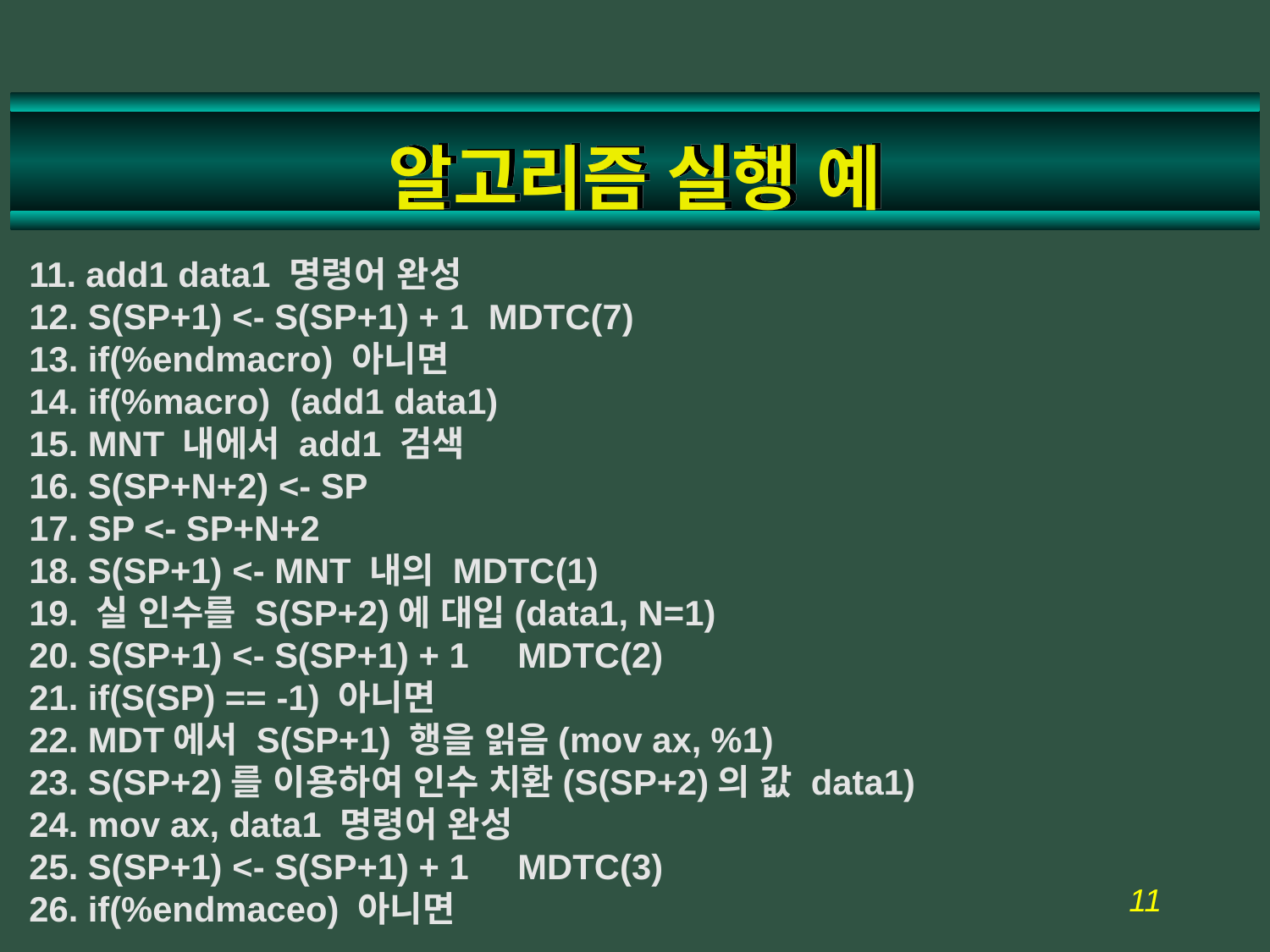

# 알고리즘 실행 예
11. add1 data1 명령어 완성
12. S(SP+1) <- S(SP+1) + 1  MDTC(7)
13. if(%endmacro) 아니면
14. if(%macro)  (add1 data1)
15. MNT 내에서 add1 검색
16. S(SP+N+2) <- SP
17. SP <- SP+N+2
18. S(SP+1) <- MNT 내의 MDTC(1)
19. 실 인수를 S(SP+2)에 대입(data1, N=1)
20. S(SP+1) <- S(SP+1) + 1     MDTC(2)
21. if(S(SP) == -1) 아니면
22. MDT에서 S(SP+1) 행을 읽음(mov ax, %1)
23. S(SP+2)를 이용하여 인수 치환(S(SP+2)의 값 data1)
24. mov ax, data1 명령어 완성
25. S(SP+1) <- S(SP+1) + 1     MDTC(3)
26. if(%endmaceo) 아니면
11